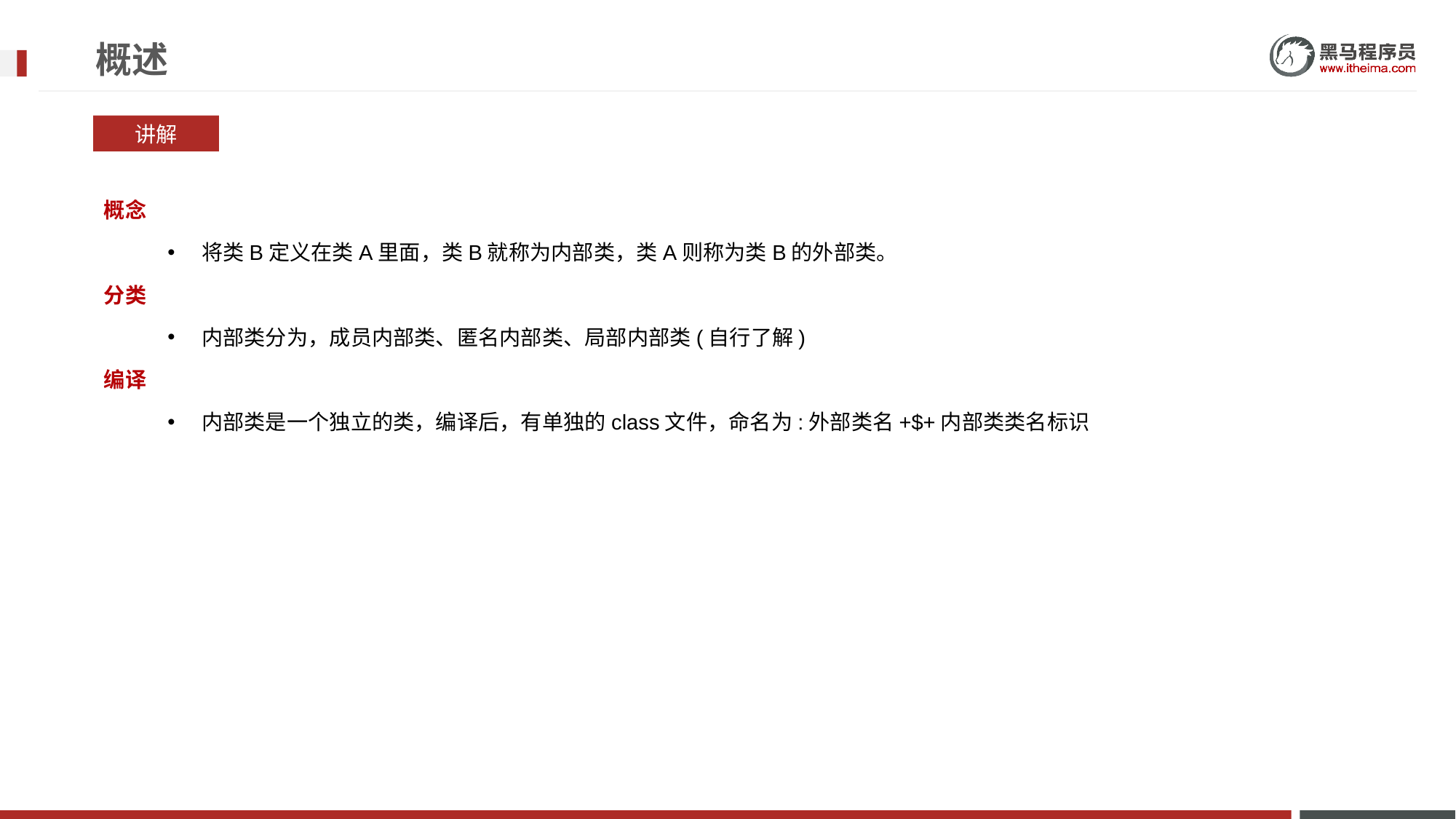

# 概述
讲解
概念
将类B定义在类A里面，类B就称为内部类，类A则称为类B的外部类。
分类
内部类分为，成员内部类、匿名内部类、局部内部类(自行了解)
编译
内部类是一个独立的类，编译后，有单独的class文件，命名为:外部类名+$+内部类类名标识